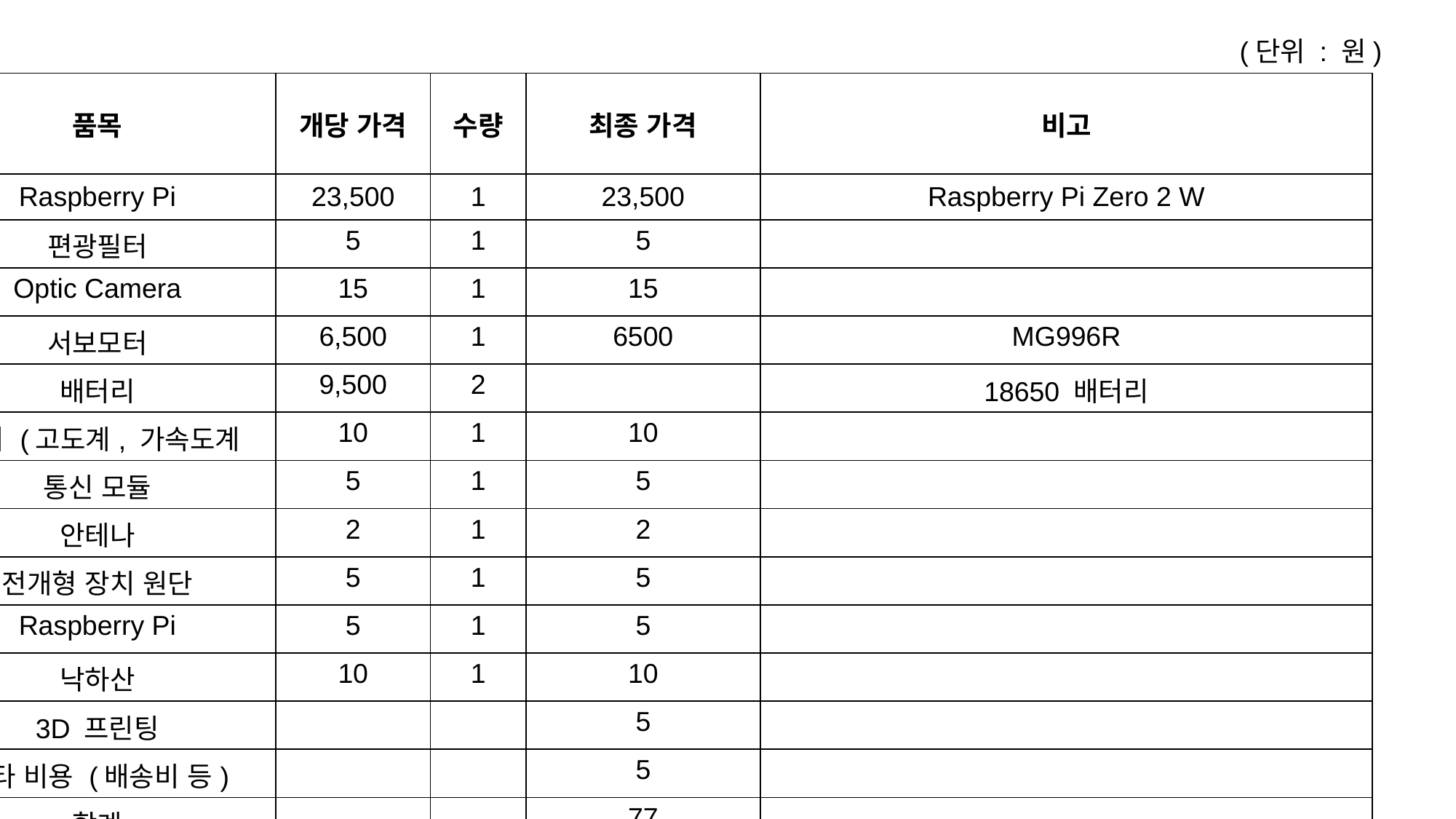

(단위 : 원)
| 품목 | 개당 가격 | 수량 | 최종 가격 | 비고 |
| --- | --- | --- | --- | --- |
| Raspberry Pi | 23,500 | 1 | 23,500 | Raspberry Pi Zero 2 W |
| 편광필터 | 5 | 1 | 5 |  |
| Optic Camera | 15 | 1 | 15 |  |
| 서보모터 | 6,500 | 1 | 6500 | MG996R |
| 배터리 | 9,500 | 2 |  | 18650 배터리 |
| 센서 (고도계, 가속도계 등) | 10 | 1 | 10 |  |
| 통신 모듈 | 5 | 1 | 5 |  |
| 안테나 | 2 | 1 | 2 |  |
| 전개형 장치 원단 | 5 | 1 | 5 |  |
| Raspberry Pi | 5 | 1 | 5 |  |
| 낙하산 | 10 | 1 | 10 |  |
| 3D 프린팅 |  |  | 5 |  |
| 기타 비용 (배송비 등) |  |  | 5 |  |
| 합계 |  |  | 77 |  |
이미지
이미지
이미지